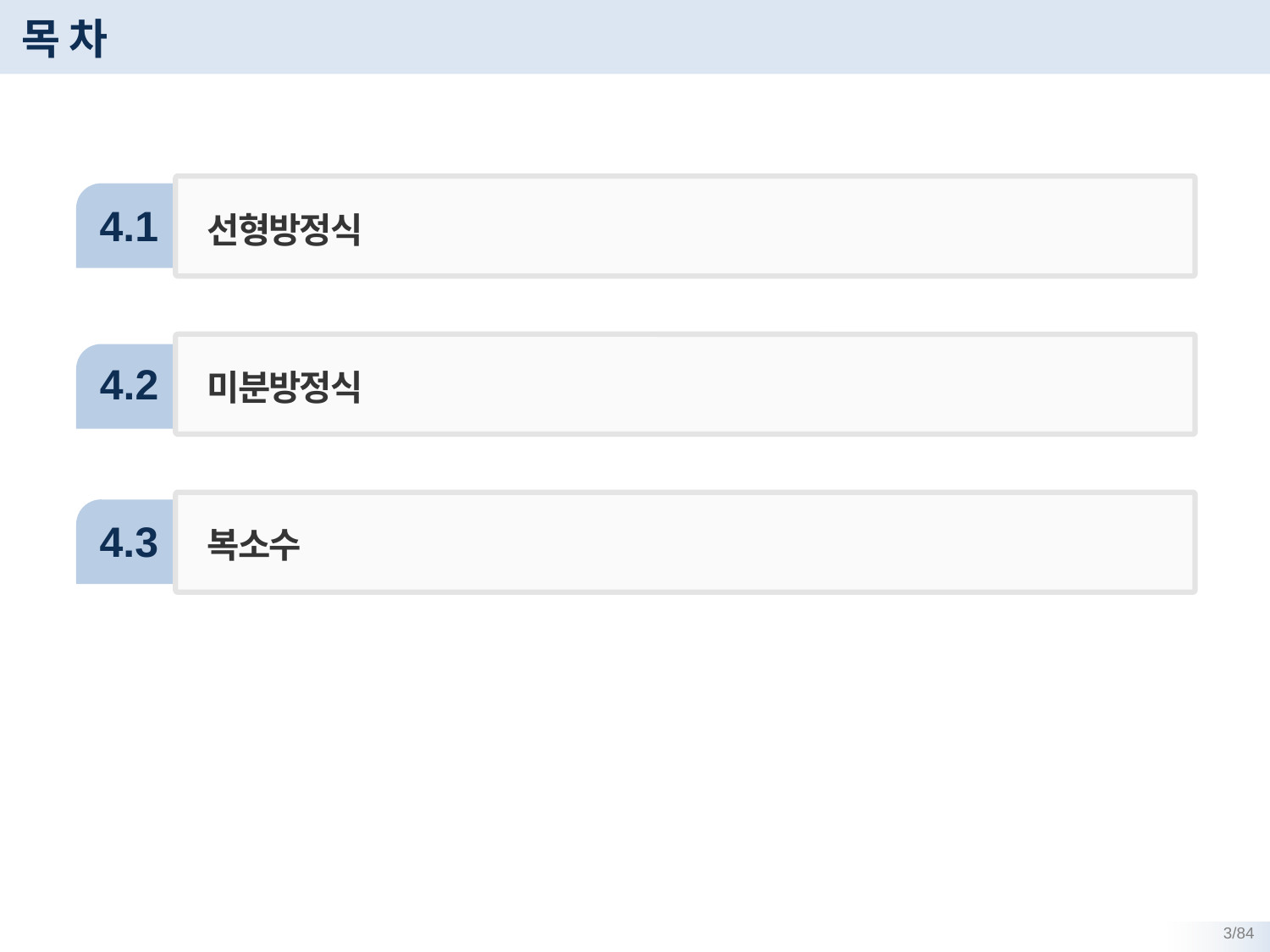

# 목 차

4.1
선형방정식

미분방정식
4.2

4.3
복소수